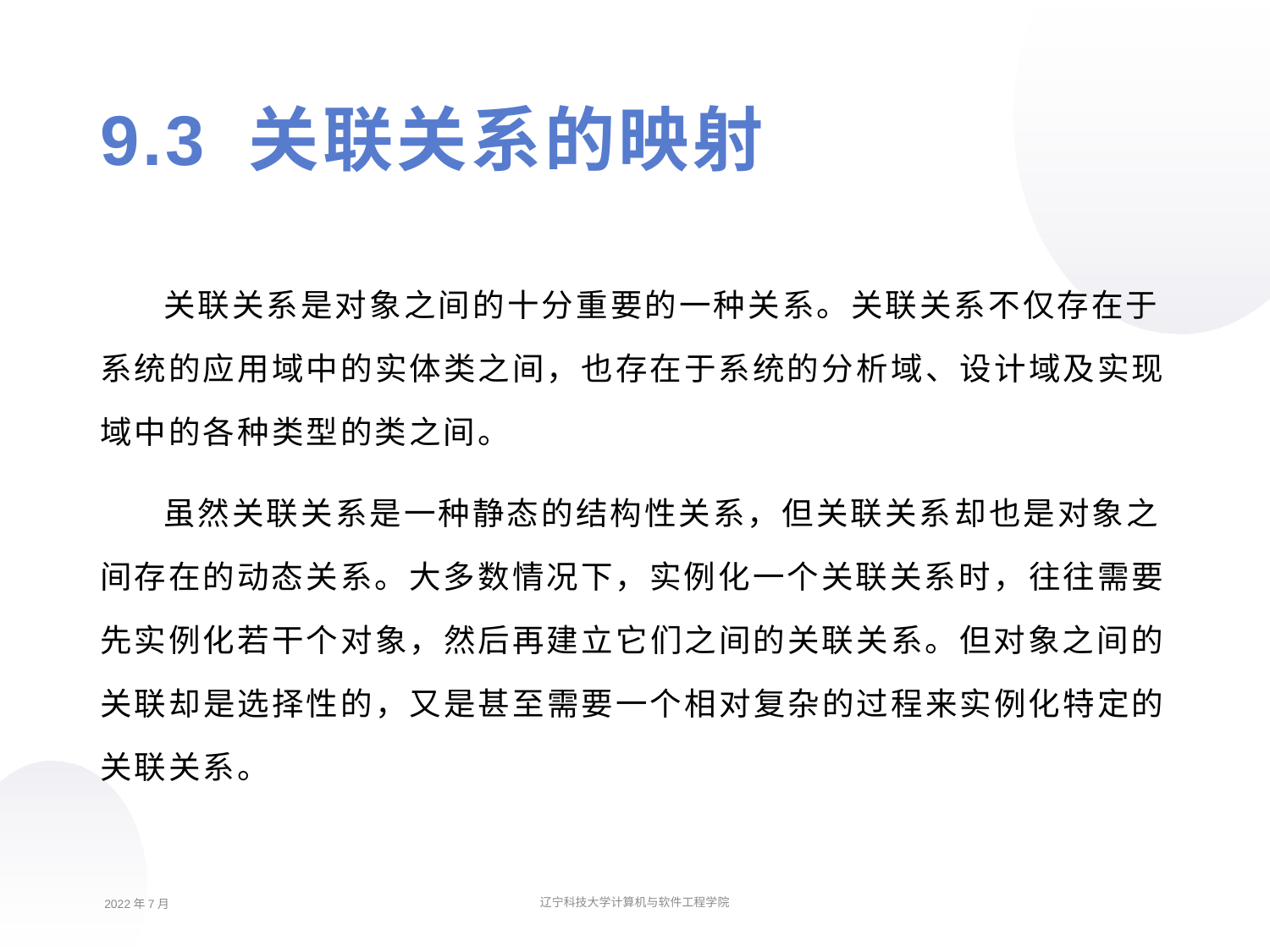

9.3 关联关系的映射
关联关系是对象之间的十分重要的一种关系。关联关系不仅存在于系统的应用域中的实体类之间，也存在于系统的分析域、设计域及实现域中的各种类型的类之间。
虽然关联关系是一种静态的结构性关系，但关联关系却也是对象之间存在的动态关系。大多数情况下，实例化一个关联关系时，往往需要先实例化若干个对象，然后再建立它们之间的关联关系。但对象之间的关联却是选择性的，又是甚至需要一个相对复杂的过程来实例化特定的关联关系。

2022年7月
辽宁科技大学计算机与软件工程学院
42